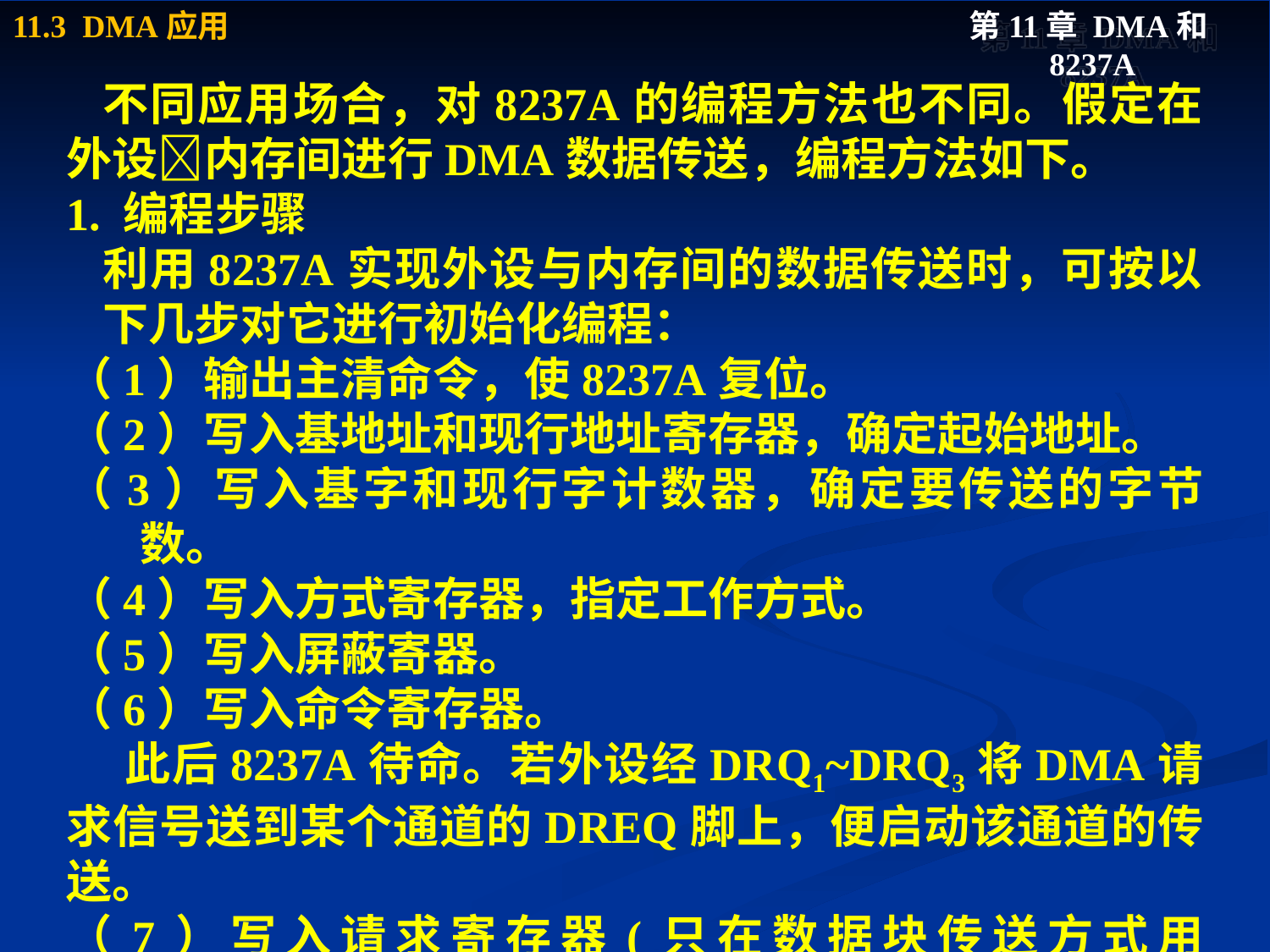

不同应用场合，对8237A的编程方法也不同。假定在外设−内存间进行DMA数据传送，编程方法如下。
1. 编程步骤
利用8237A实现外设与内存间的数据传送时，可按以下几步对它进行初始化编程：
（1）输出主清命令，使8237A复位。
（2）写入基地址和现行地址寄存器，确定起始地址。
（3）写入基字和现行字计数器，确定要传送的字节数。
（4）写入方式寄存器，指定工作方式。
（5）写入屏蔽寄器。
（6）写入命令寄存器。
    此后8237A待命。若外设经DRQ1~DRQ3将DMA请求信号送到某个通道的DREQ脚上，便启动该通道的传送。
（7）写入请求寄存器(只在数据块传送方式用到，PC/XT不支持)